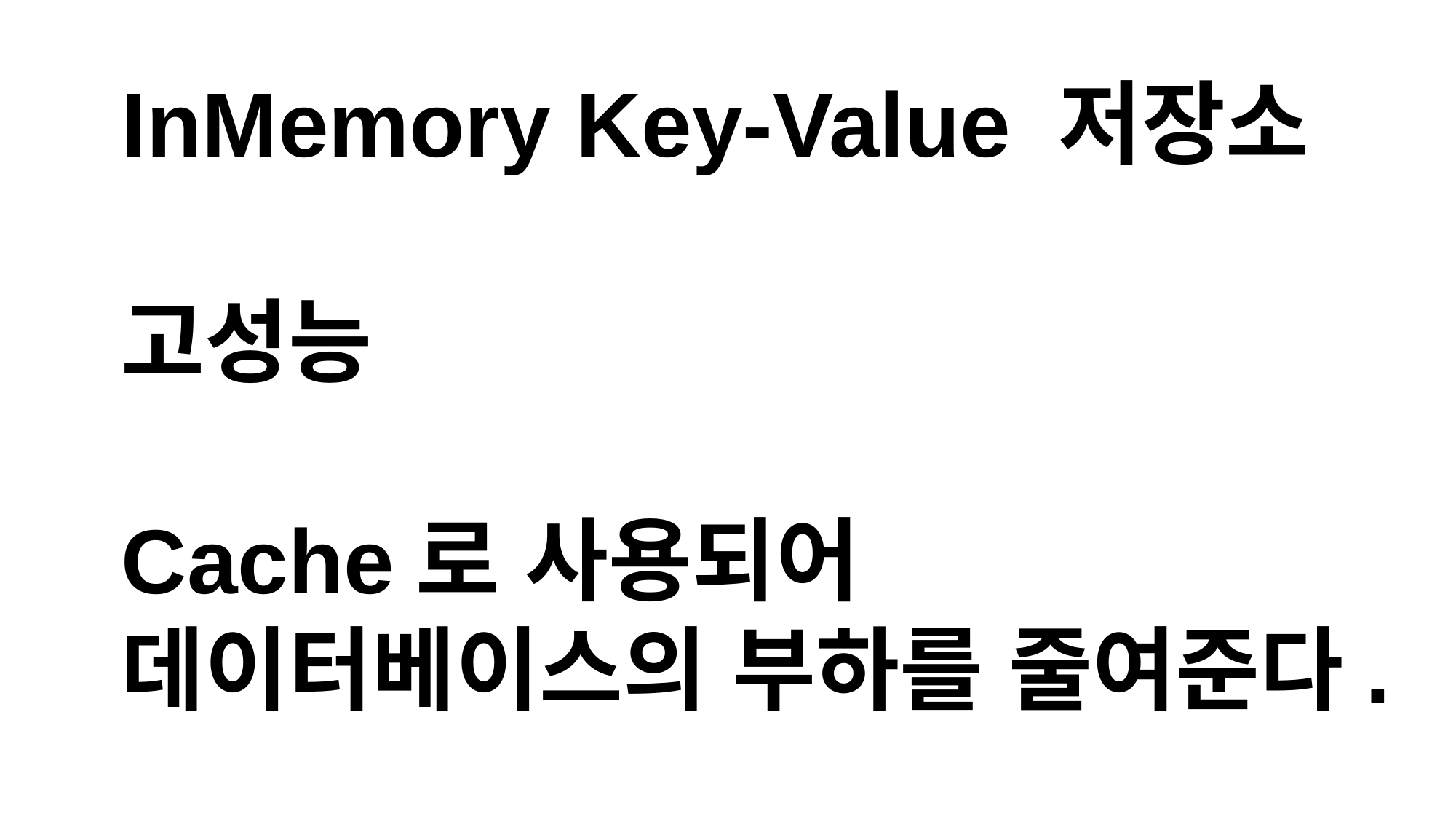

InMemory Key-Value 저장소

고성능

Cache로 사용되어 데이터베이스의 부하를 줄여준다.